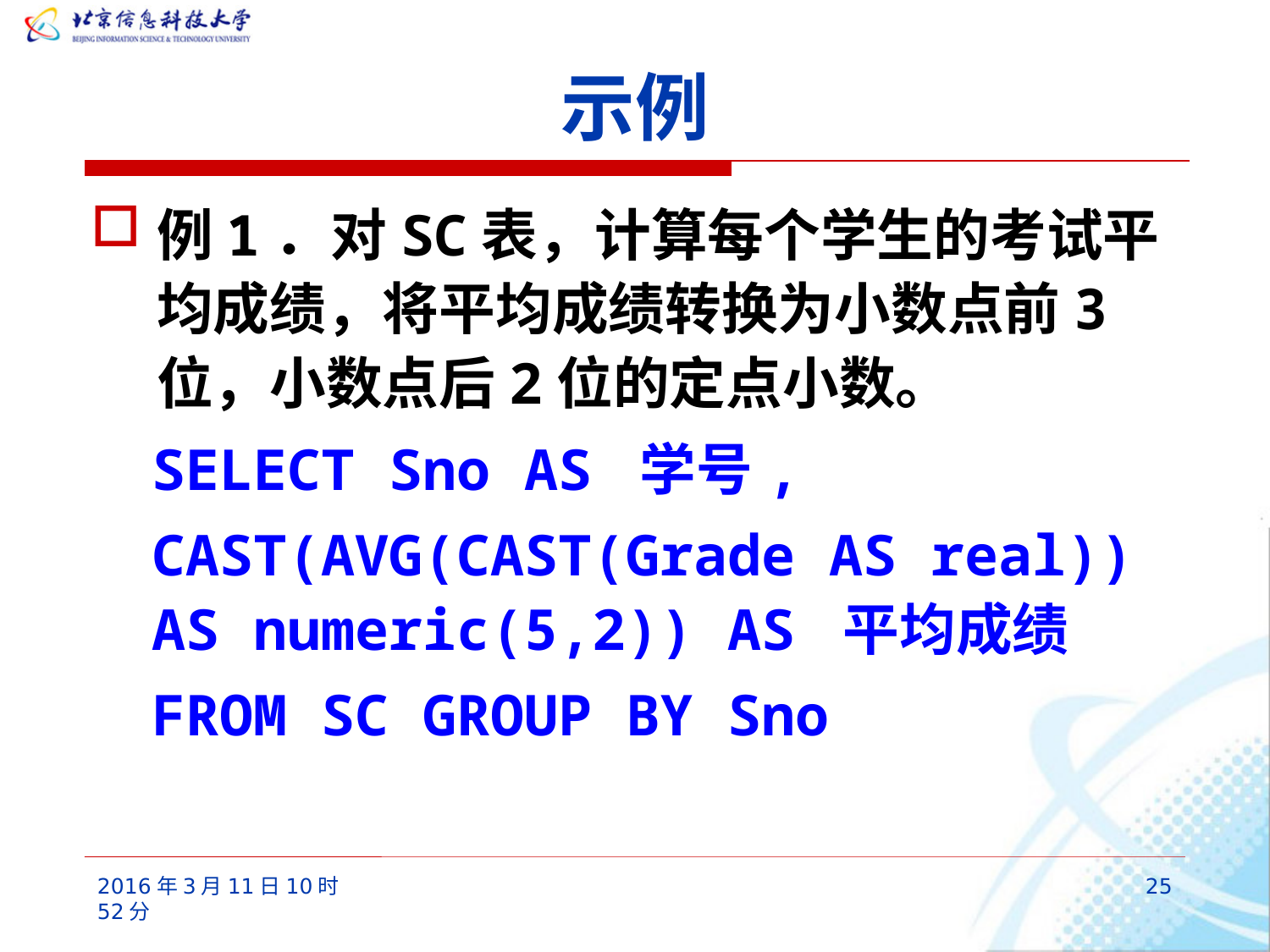

# 示例
例1．对SC表，计算每个学生的考试平均成绩，将平均成绩转换为小数点前3位，小数点后2位的定点小数。
SELECT Sno AS 学号,
CAST(AVG(CAST(Grade AS real)) AS numeric(5,2)) AS 平均成绩
FROM SC GROUP BY Sno
2016年3月11日10时52分
25